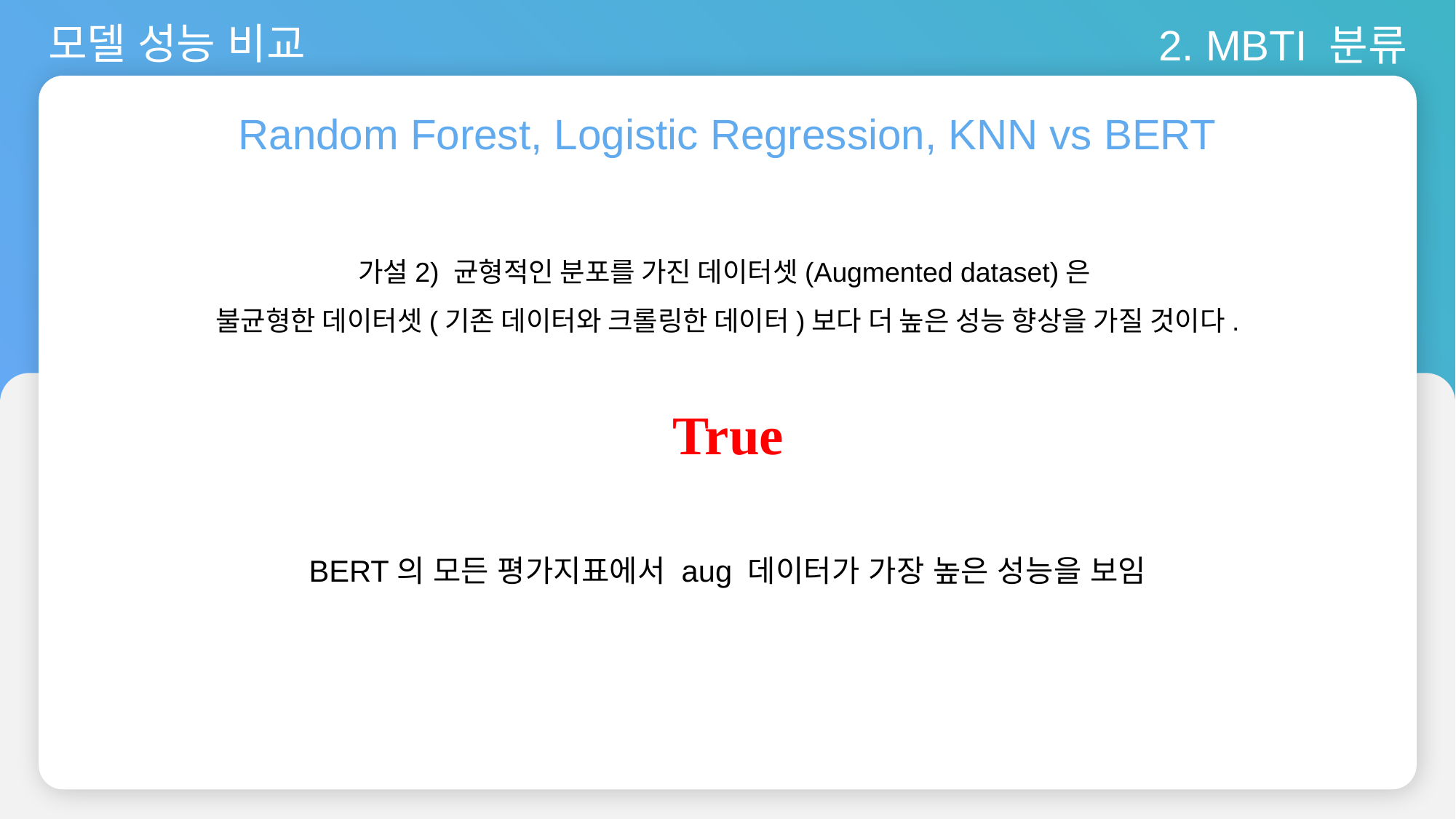

모델 성능 비교
2. MBTI 분류

Random Forest, Logistic Regression, KNN vs BERT
가설2) 균형적인 분포를 가진 데이터셋(Augmented dataset)은
불균형한 데이터셋(기존 데이터와 크롤링한 데이터)보다 더 높은 성능 향상을 가질 것이다.
True
BERT의 모든 평가지표에서 aug 데이터가 가장 높은 성능을 보임